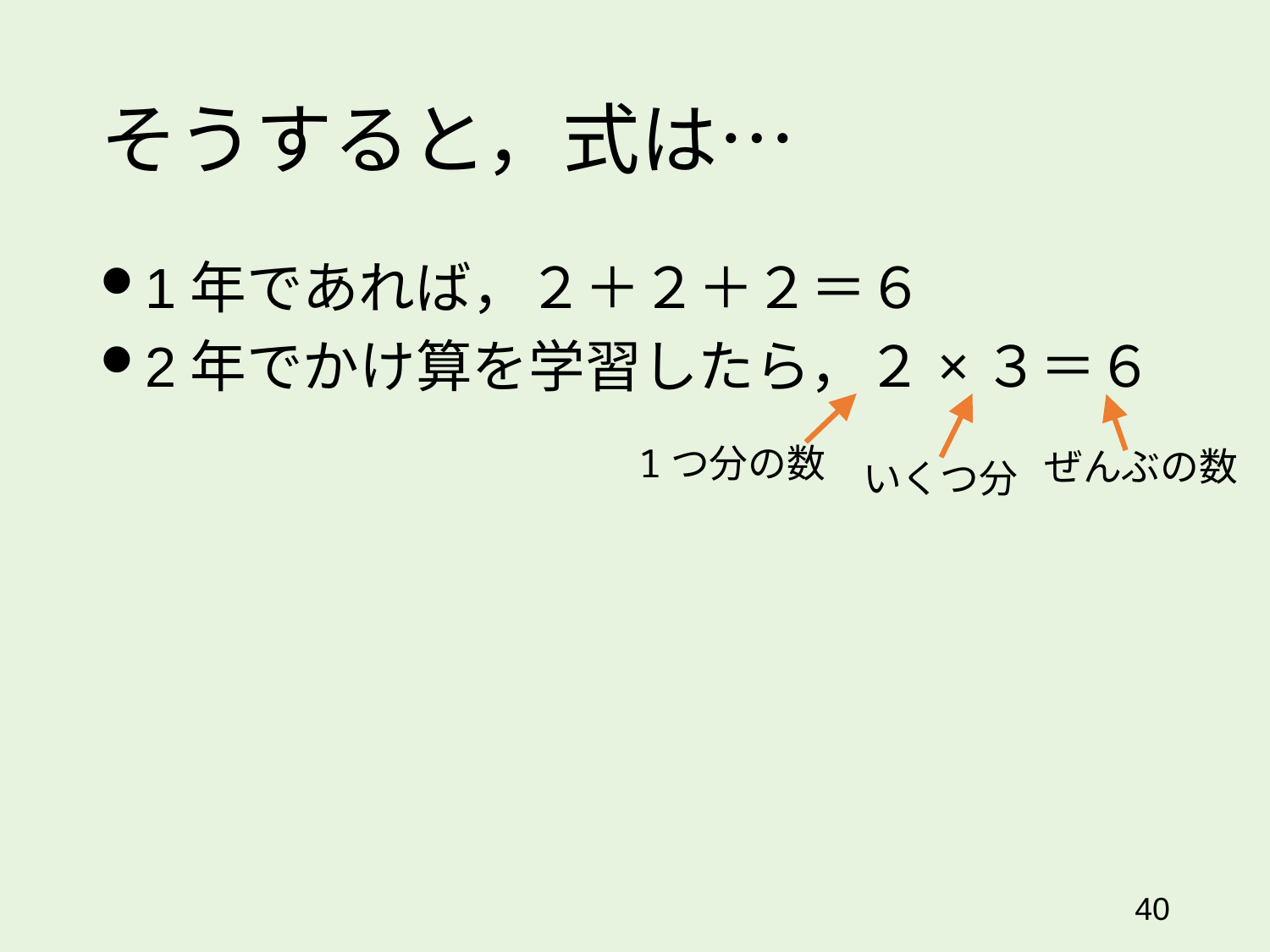

# そうすると，式は…
1年であれば，２＋２＋２＝６
2年でかけ算を学習したら，２×３＝６
1つ分の数
ぜんぶの数
いくつ分
40